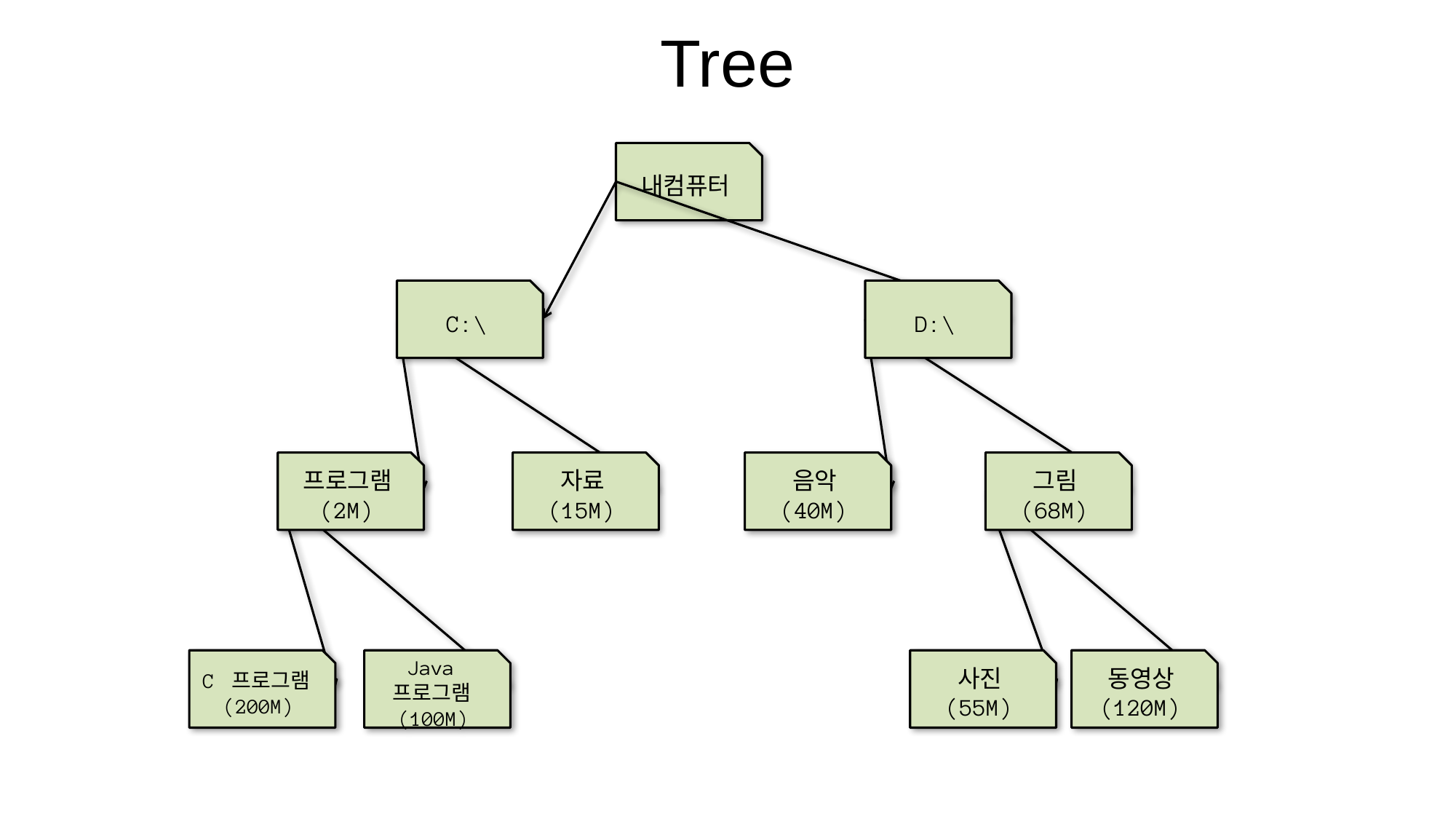

# Tree

내컴퓨터
C:\
D:\
프로그램
(2M)
자료
(15M)
음악
(40M)
그림
(68M)
C 프로그램(200M)
Java프로그램(100M)
사진
(55M)
동영상
(120M)